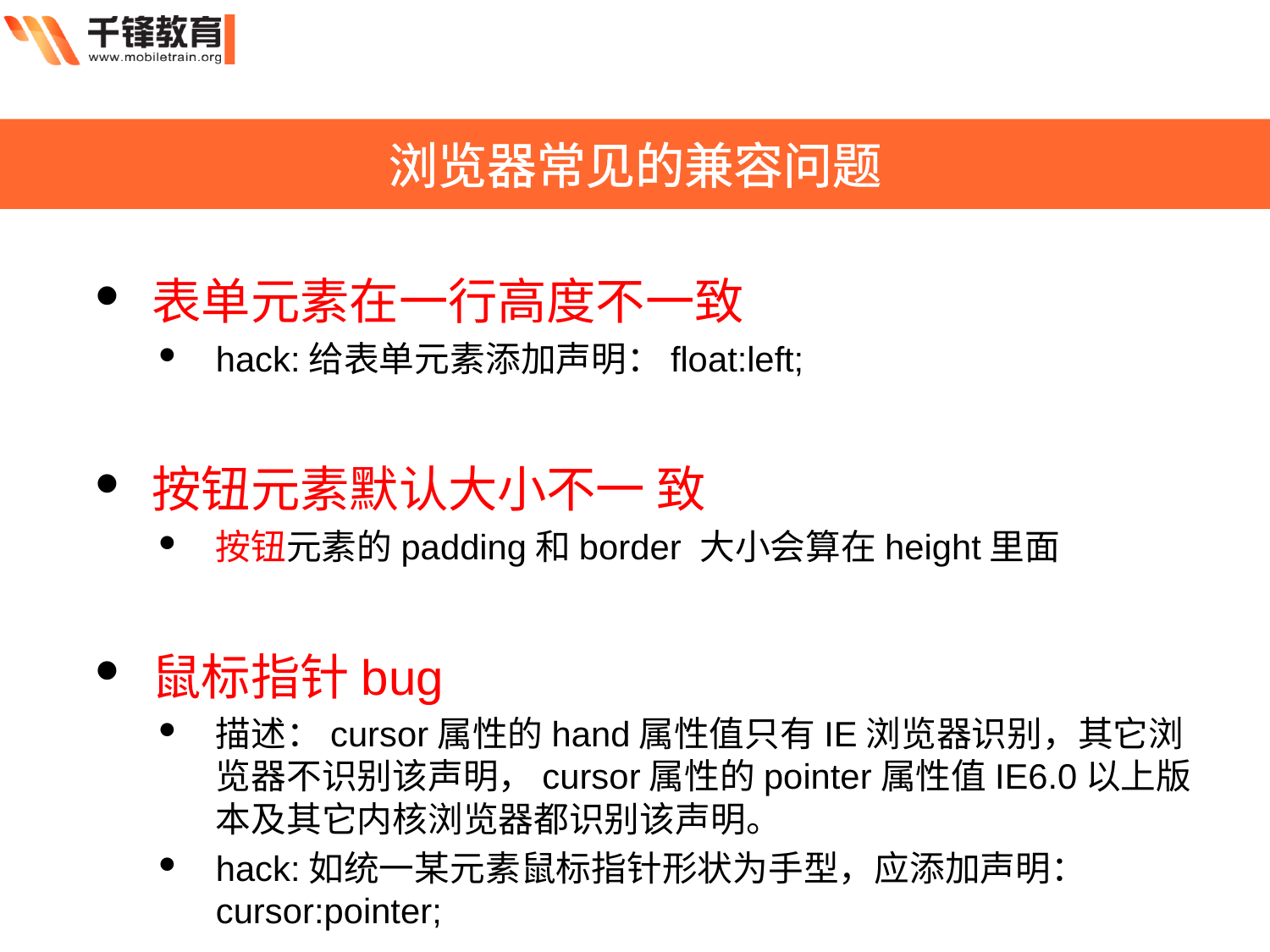

浏览器常见的兼容问题
表单元素在一行高度不一致
hack:给表单元素添加声明：float:left;

按钮元素默认大小不一 致
按钮元素的padding和border 大小会算在height里面

鼠标指针bug
描述：cursor属性的hand属性值只有IE浏览器识别，其它浏览器不识别该声明，cursor属性的pointer属性值IE6.0以上版本及其它内核浏览器都识别该声明。
hack:如统一某元素鼠标指针形状为手型，应添加声明：cursor:pointer;